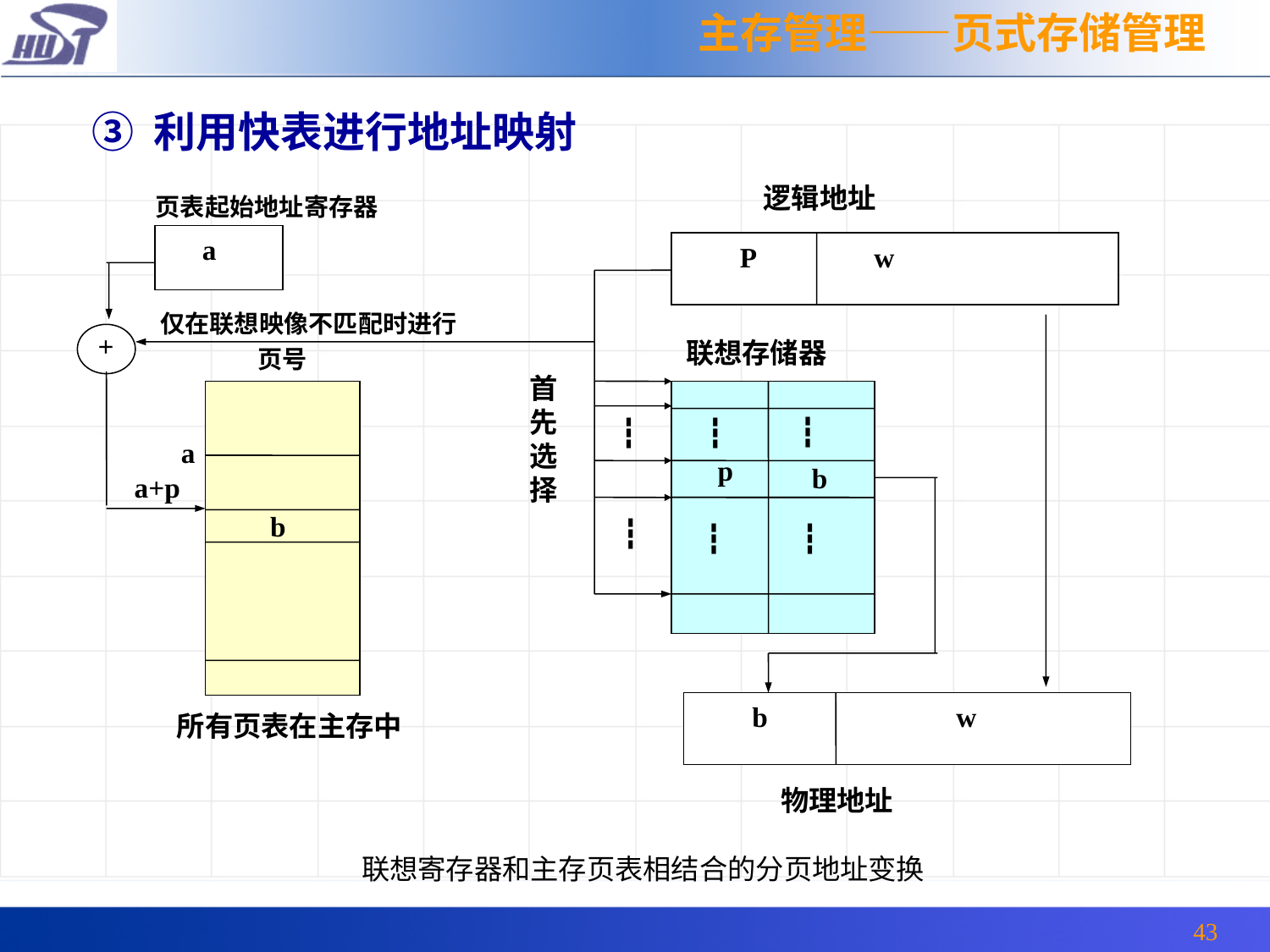

主存管理——页式存储管理
③ 利用快表进行地址映射
逻辑地址
页表起始地址寄存器
     a
        P                 w

仅在联想映像不匹配时进行

+

联想存储器
页号

首
先
选
择

┇
┇

┇
a
p
b

a+p

b

┇
┇
┇

        b                           w

所有页表在主存中
物理地址
联想寄存器和主存页表相结合的分页地址变换
43